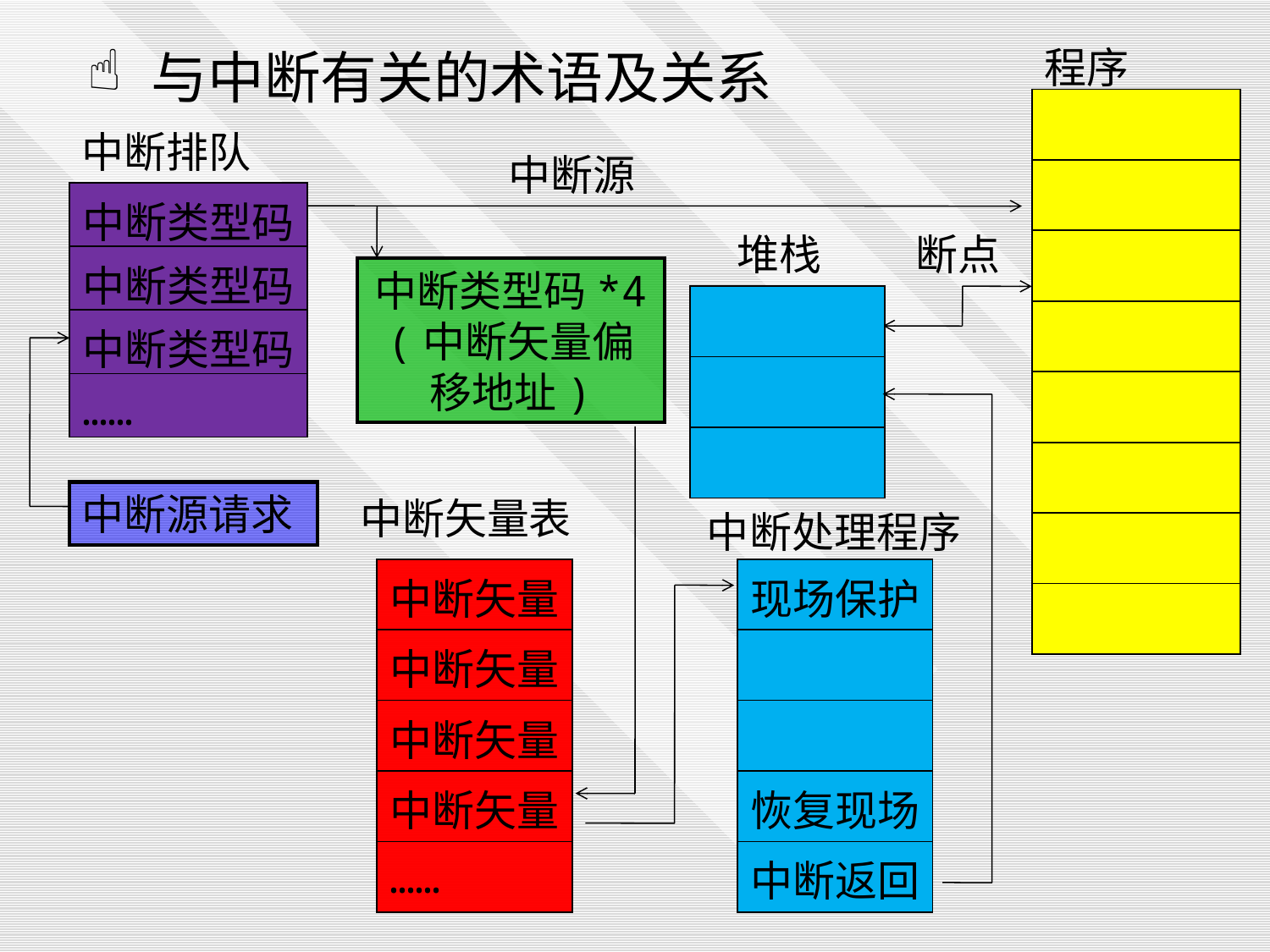

程序
与中断有关的术语及关系
|  |
| --- |
|  |
|  |
|  |
|  |
|  |
|  |
|  |
中断排队
中断源
| 中断类型码 |
| --- |
| 中断类型码 |
| 中断类型码 |
| …… |
堆栈
断点
中断类型码*4
(中断矢量偏移地址)
|  |
| --- |
|  |
|  |
中断源请求
中断矢量表
中断处理程序
| 中断矢量 |
| --- |
| 中断矢量 |
| 中断矢量 |
| 中断矢量 |
| …… |
| 现场保护 |
| --- |
|  |
|  |
| 恢复现场 |
| 中断返回 |